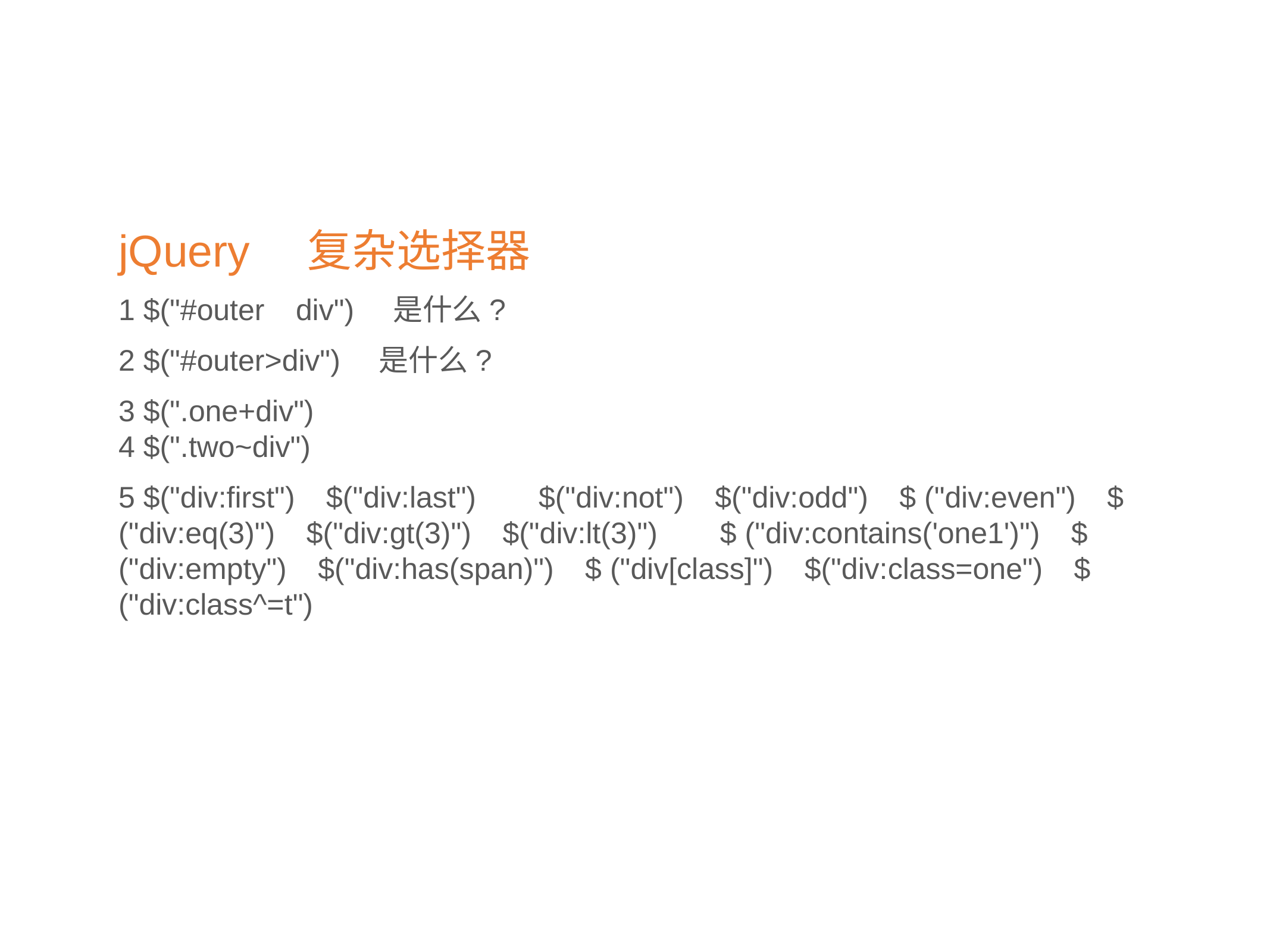

jQuery  复杂选择器 
1 $("#outer  div")  是什么? 
2 $("#outer>div")  是什么? 
3 $(".one+div")  
4 $(".two~div") 
5 $("div:first")  $("div:last")    $("div:not")  $("div:odd")  $ ("div:even")  $("div:eq(3)")  $("div:gt(3)")  $("div:lt(3)")    $ ("div:contains('one1')")  $("div:empty")  $("div:has(span)")  $ ("div[class]")  $("div:class=one")  $("div:class^=t") 